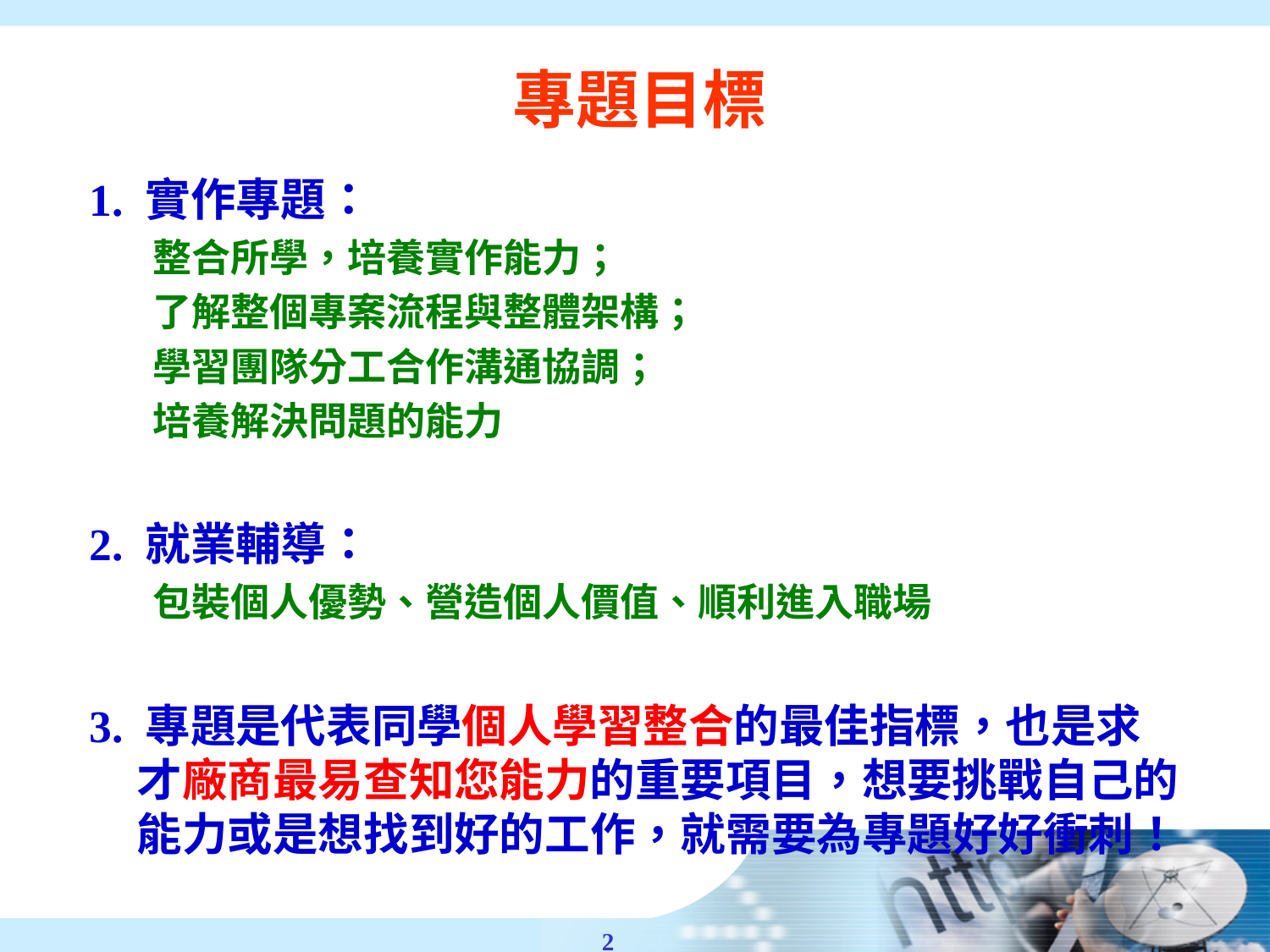

# 專題目標
1. 實作專題：
整合所學，培養實作能力；
了解整個專案流程與整體架構；
學習團隊分工合作溝通協調；
培養解決問題的能力

2. 就業輔導：
包裝個人優勢、營造個人價值、順利進入職場

3. 專題是代表同學個人學習整合的最佳指標，也是求才廠商最易查知您能力的重要項目，想要挑戰自己的能力或是想找到好的工作，就需要為專題好好衝刺！

2